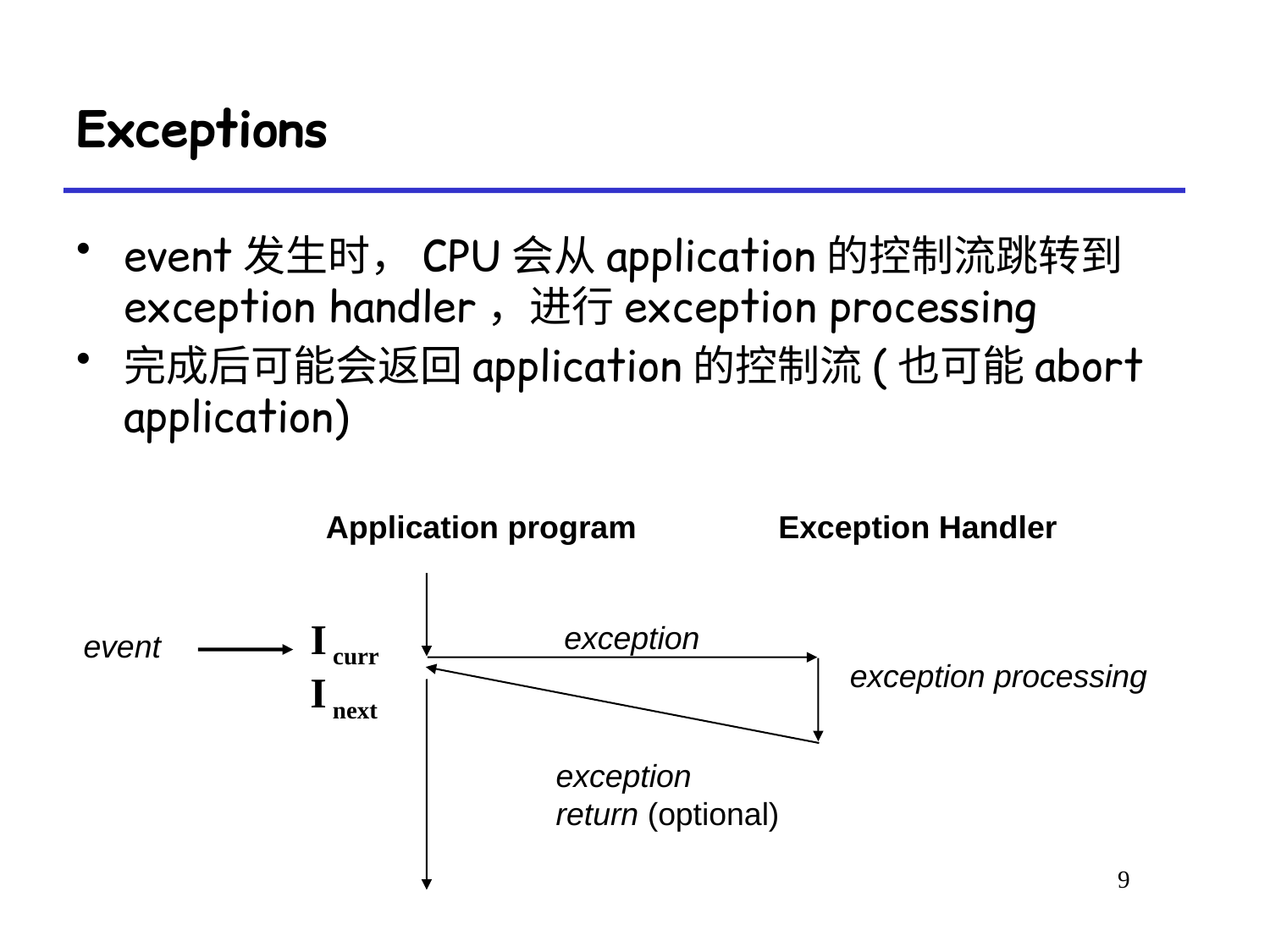

Exceptions
event发生时，CPU会从application的控制流跳转到exception handler，进行exception processing
完成后可能会返回application的控制流(也可能abort application)

Application program
Exception Handler

I curr
exception
event

exception processing

I next

exception
return (optional)
# 9